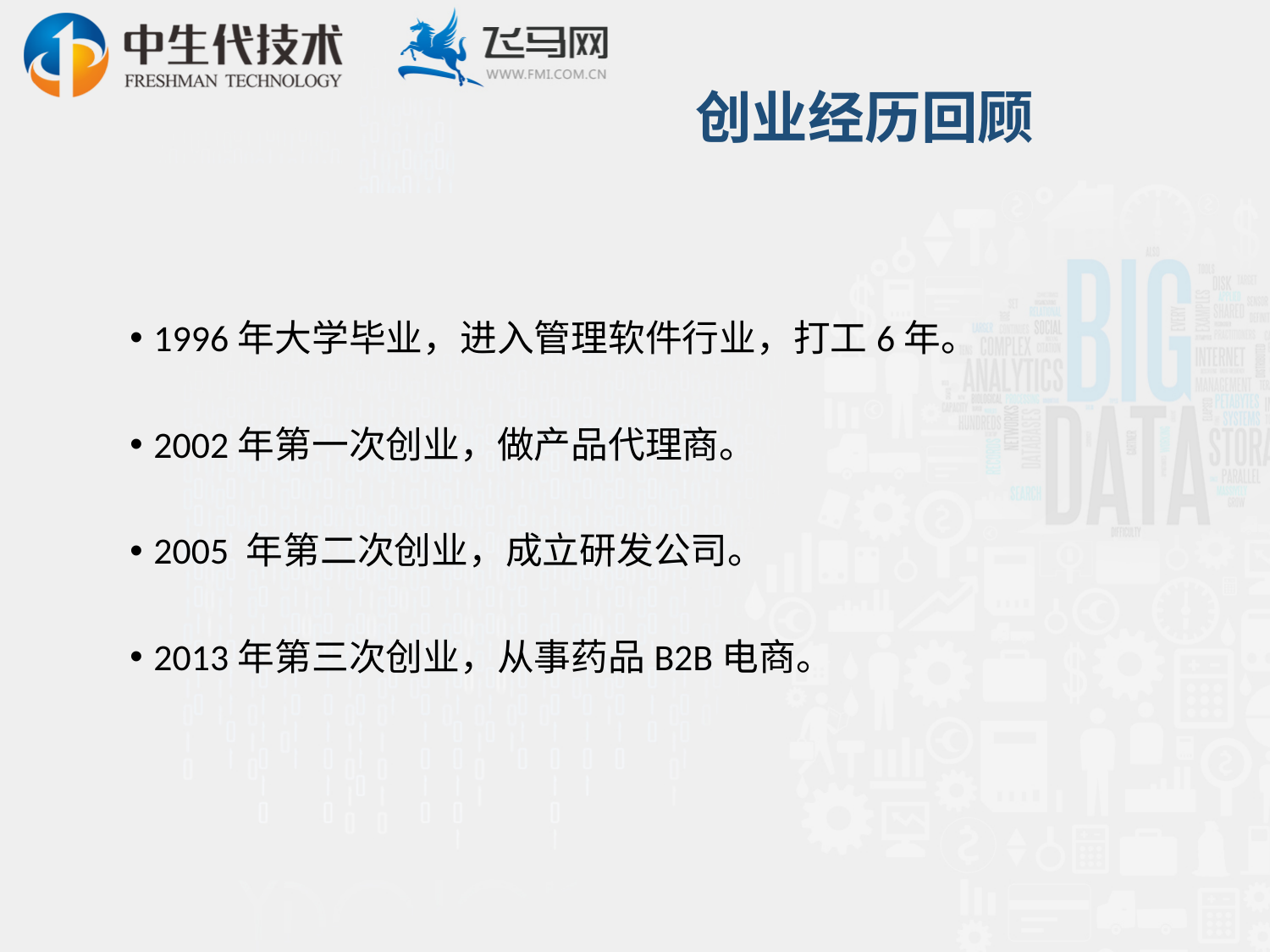

创业经历回顾
1996年大学毕业，进入管理软件行业，打工6年。

2002年第一次创业，做产品代理商。

2005 年第二次创业，成立研发公司。

2013年第三次创业，从事药品B2B电商。